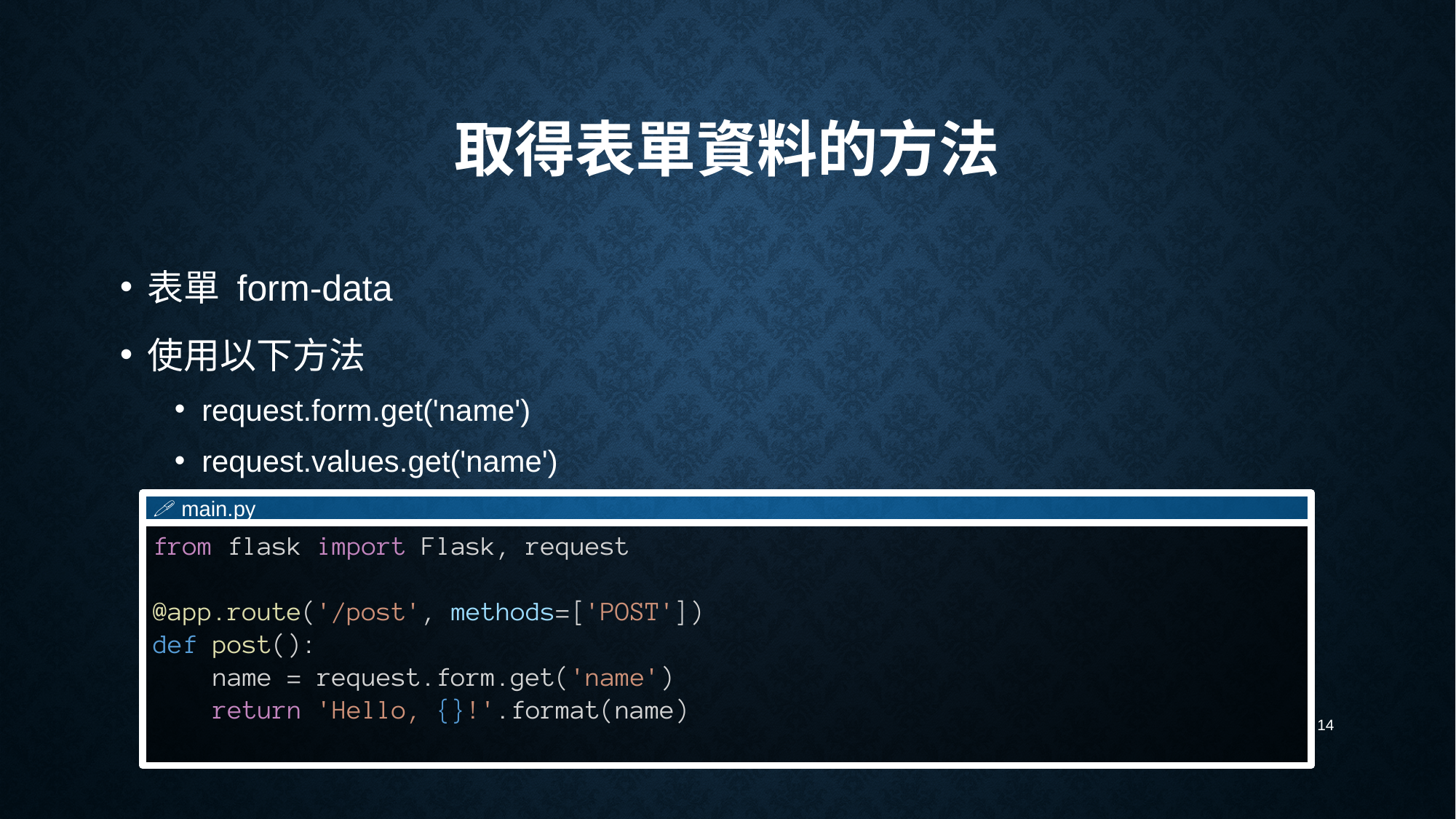

# 取得表單資料的方法
表單 form-data
使用以下方法
request.form.get('name')
request.values.get('name')
🖊 main.py
from flask import Flask, request

@app.route('/post', methods=['POST'])
def post():
    name = request.form.get('name')
    return 'Hello, {}!'.format(name)
14